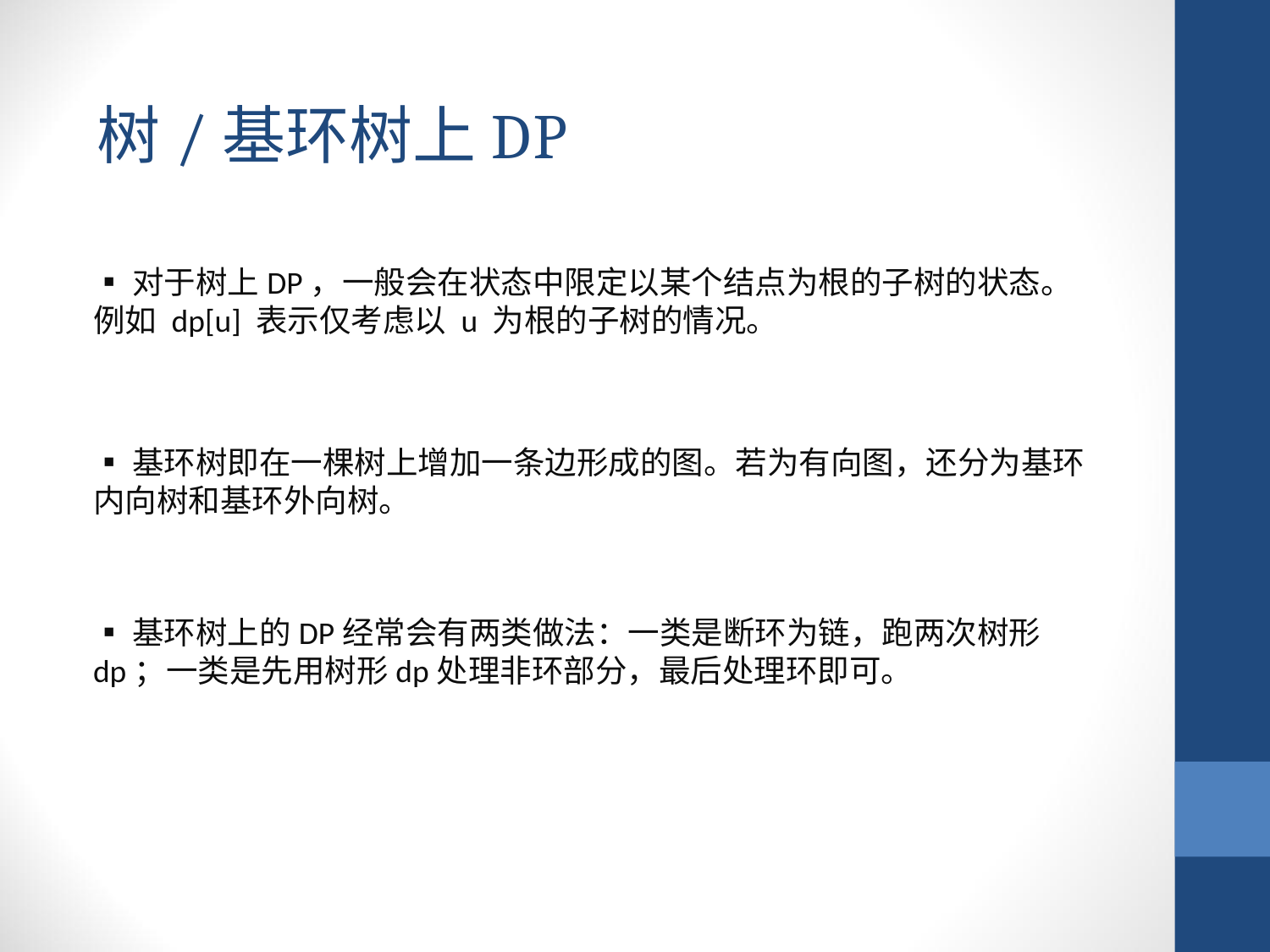

树/基环树上DP
▪对于树上DP，一般会在状态中限定以某个结点为根的子树的状态。例如 dp[u] 表示仅考虑以 u 为根的子树的情况。
▪基环树即在一棵树上增加一条边形成的图。若为有向图，还分为基环内向树和基环外向树。
▪基环树上的DP经常会有两类做法：一类是断环为链，跑两次树形dp；一类是先用树形dp处理非环部分，最后处理环即可。